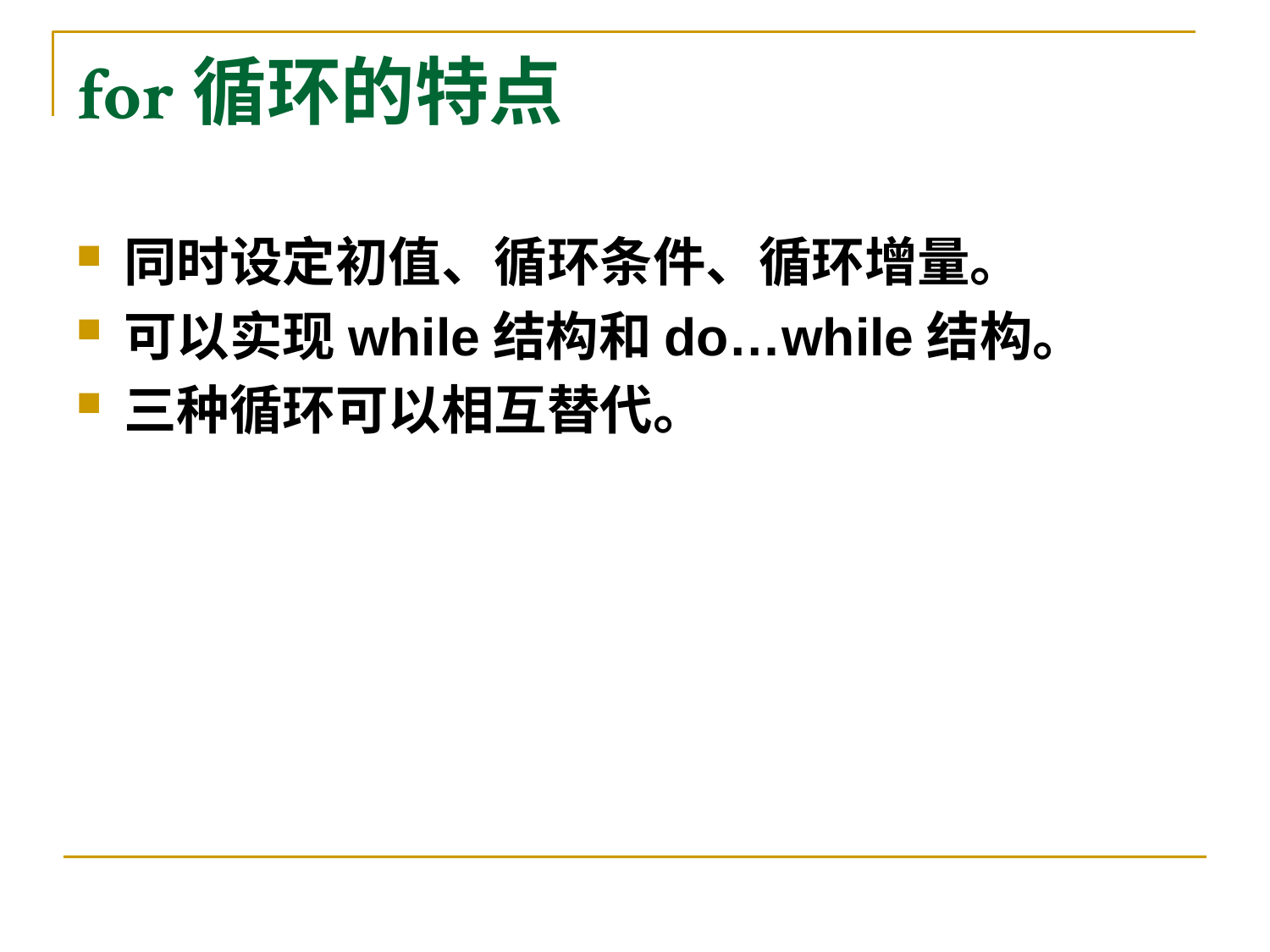

# for循环的特点
同时设定初值、循环条件、循环增量。
可以实现while结构和do…while结构。
三种循环可以相互替代。